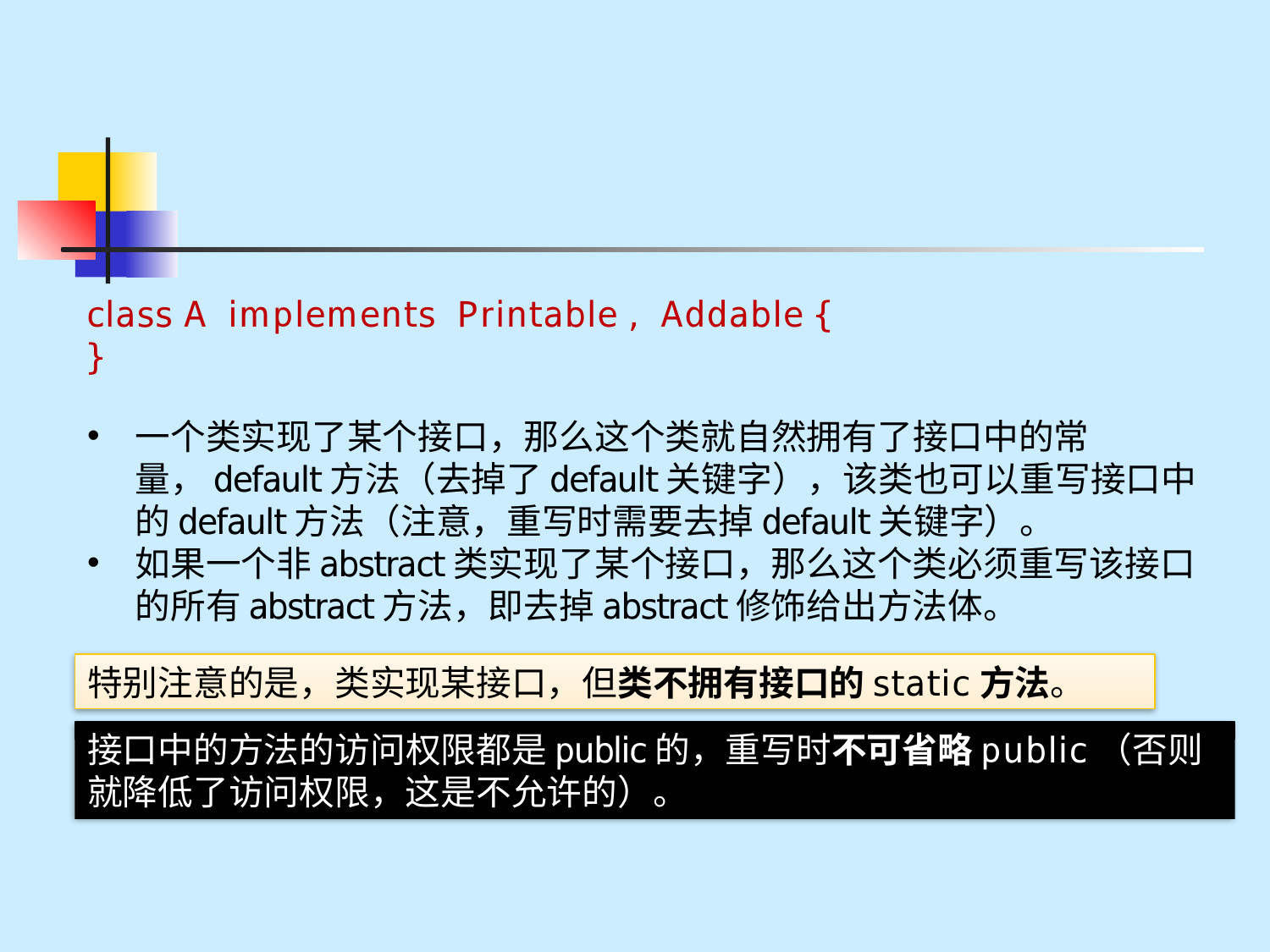

#
class A  implements  Printable ,  Addable {
}
一个类实现了某个接口，那么这个类就自然拥有了接口中的常量，default方法（去掉了default关键字），该类也可以重写接口中的default方法（注意，重写时需要去掉default关键字）。
如果一个非abstract类实现了某个接口，那么这个类必须重写该接口的所有abstract方法，即去掉abstract修饰给出方法体。
特别注意的是，类实现某接口，但类不拥有接口的static方法。
接口中的方法的访问权限都是public的，重写时不可省略public（否则就降低了访问权限，这是不允许的）。